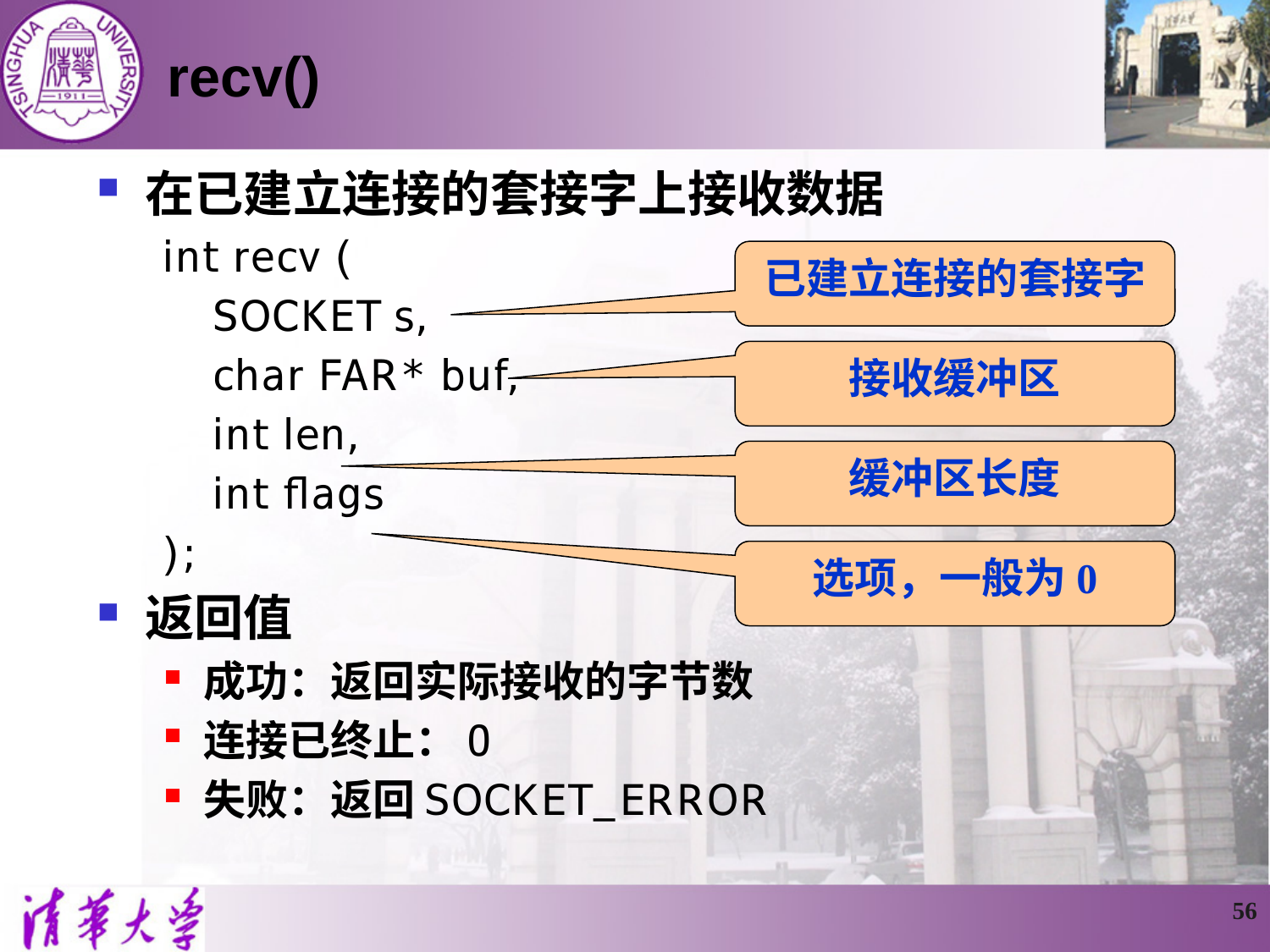

# recv()
在已建立连接的套接字上接收数据
int recv (
    SOCKET s,
    char FAR* buf,
    int len,
    int flags
);
返回值
成功：返回实际接收的字节数
连接已终止：0
失败：返回SOCKET_ERROR
已建立连接的套接字
接收缓冲区
缓冲区长度
选项，一般为0
56